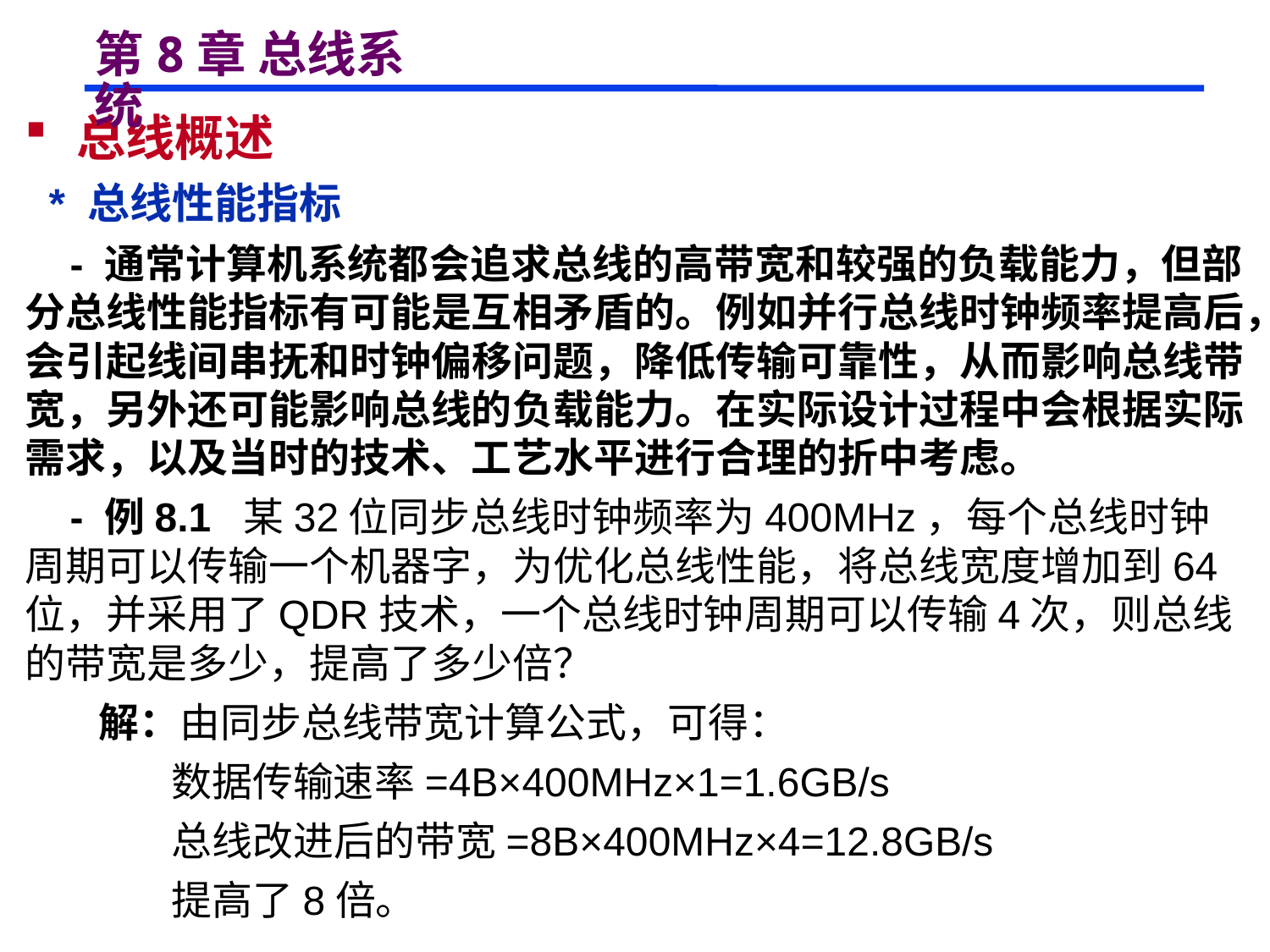

# 第8章 总线系统
 总线概述
  * 总线性能指标
    - 通常计算机系统都会追求总线的高带宽和较强的负载能力，但部分总线性能指标有可能是互相矛盾的。例如并行总线时钟频率提高后，会引起线间串抚和时钟偏移问题，降低传输可靠性，从而影响总线带宽，另外还可能影响总线的负载能力。在实际设计过程中会根据实际需求，以及当时的技术、工艺水平进行合理的折中考虑。
    - 例8.1  某32位同步总线时钟频率为400MHz，每个总线时钟周期可以传输一个机器字，为优化总线性能，将总线宽度增加到64位，并采用了QDR技术，一个总线时钟周期可以传输4次，则总线的带宽是多少，提高了多少倍？
       解：由同步总线带宽计算公式，可得：
               数据传输速率=4B×400MHz×1=1.6GB/s
               总线改进后的带宽=8B×400MHz×4=12.8GB/s
               提高了8倍。